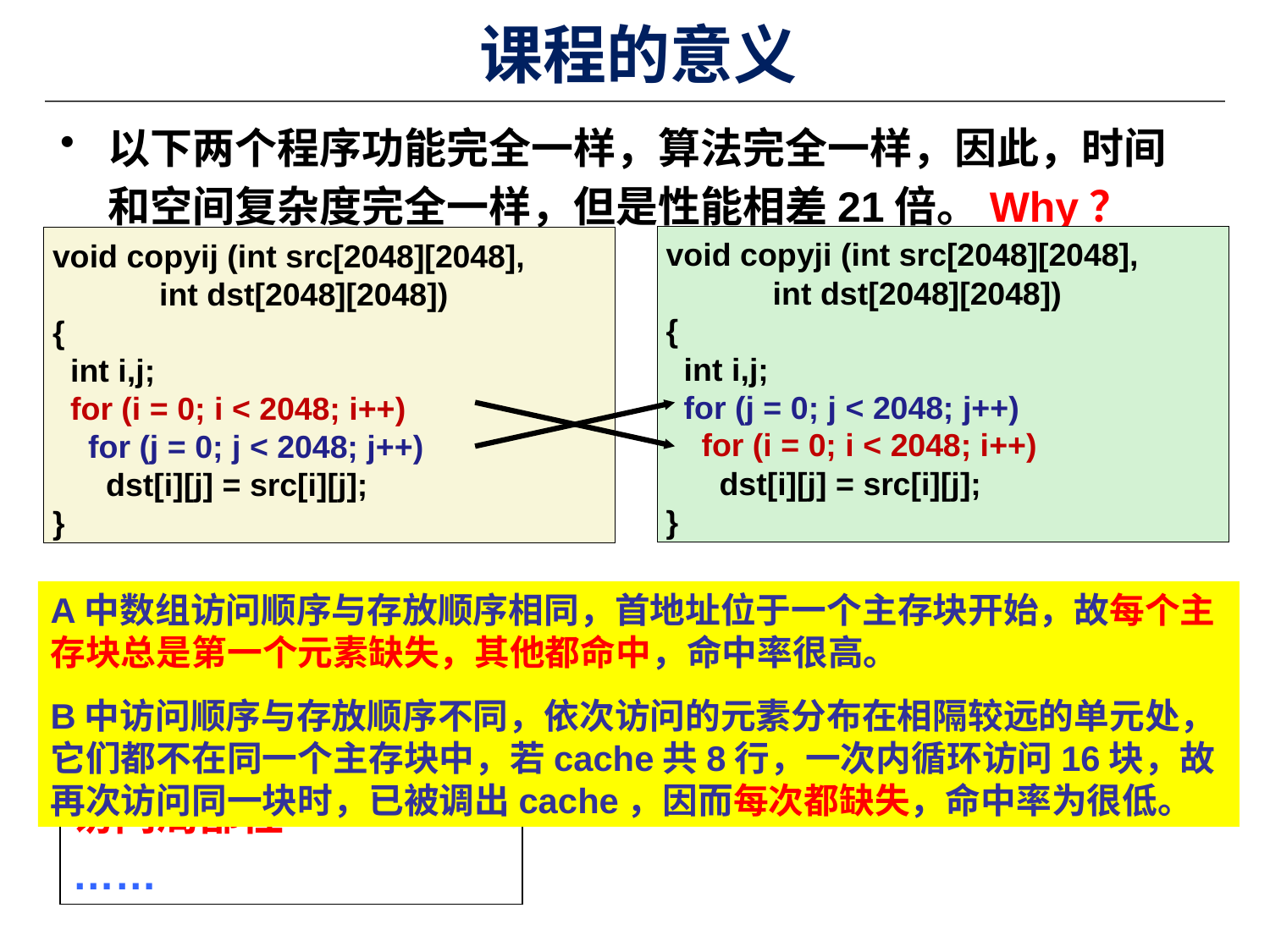

# 课程的意义
以下两个程序功能完全一样，算法完全一样，因此，时间和空间复杂度完全一样，但是性能相差21倍。Why？
void copyji (int src[2048][2048],
            int dst[2048][2048])
{
  int i,j;
  for (j = 0; j < 2048; j++)
    for (i = 0; i < 2048; i++)
      dst[i][j] = src[i][j];
}
void copyij (int src[2048][2048],
            int dst[2048][2048])
{
  int i,j;
  for (i = 0; i < 2048; i++)
    for (j = 0; j < 2048; j++)
      dst[i][j] = src[i][j];
}

21 times slower
(Pentium 4)
A中数组访问顺序与存放顺序相同，首地址位于一个主存块开始，故每个主存块总是第一个元素缺失，其他都命中，命中率很高。
B中访问顺序与存放顺序不同，依次访问的元素分布在相隔较远的单元处，它们都不在同一个主存块中，若cache共8行，一次内循环访问16块，故再次访问同一块时，已被调出cache，因而每次都缺失，命中率为很低。
理解该问题需要知道：
Cache机制
访问局部性
……